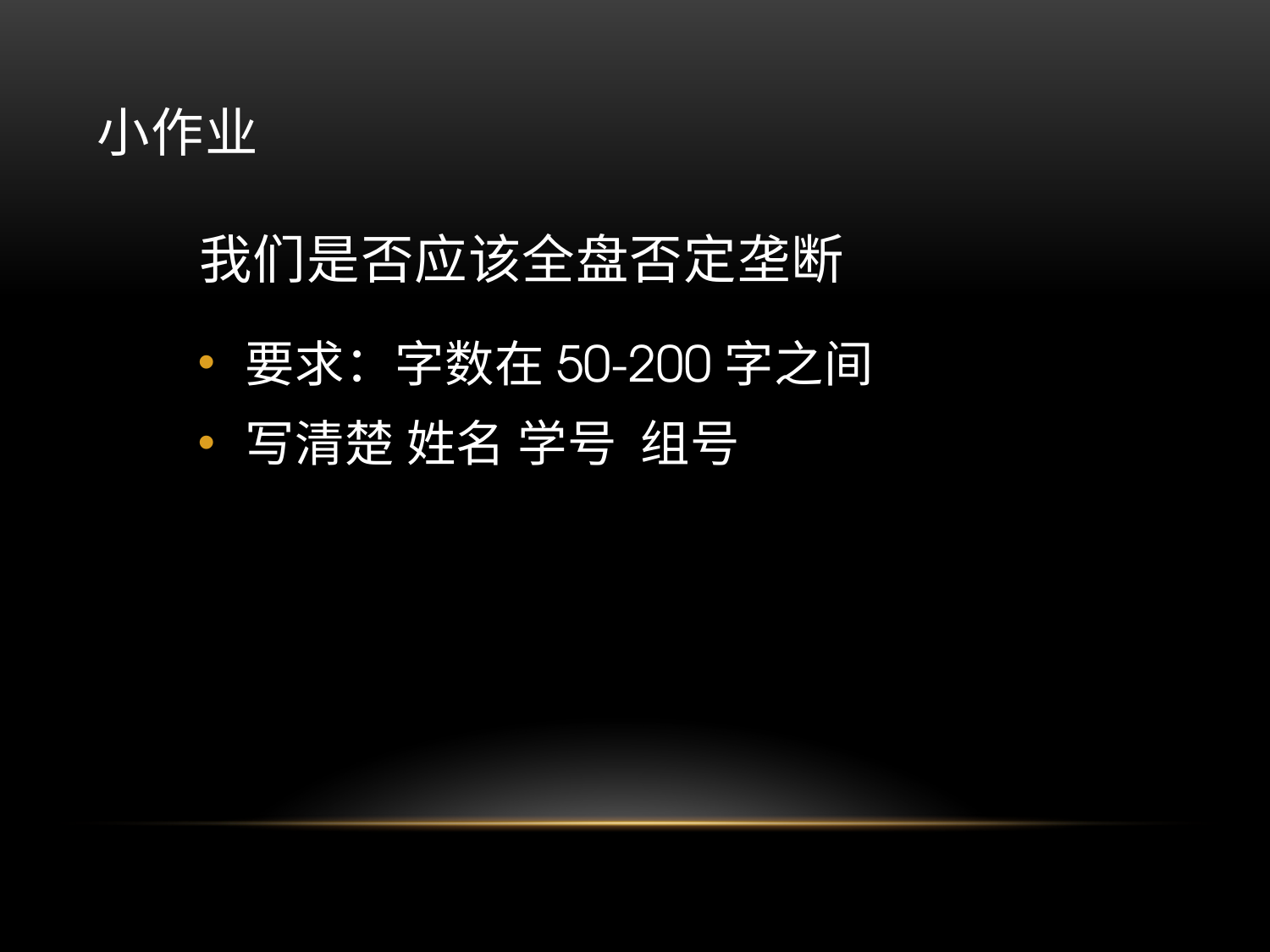

# 小作业 我们是否应该全盘否定垄断
要求：字数在50-200字之间
写清楚 姓名 学号  组号